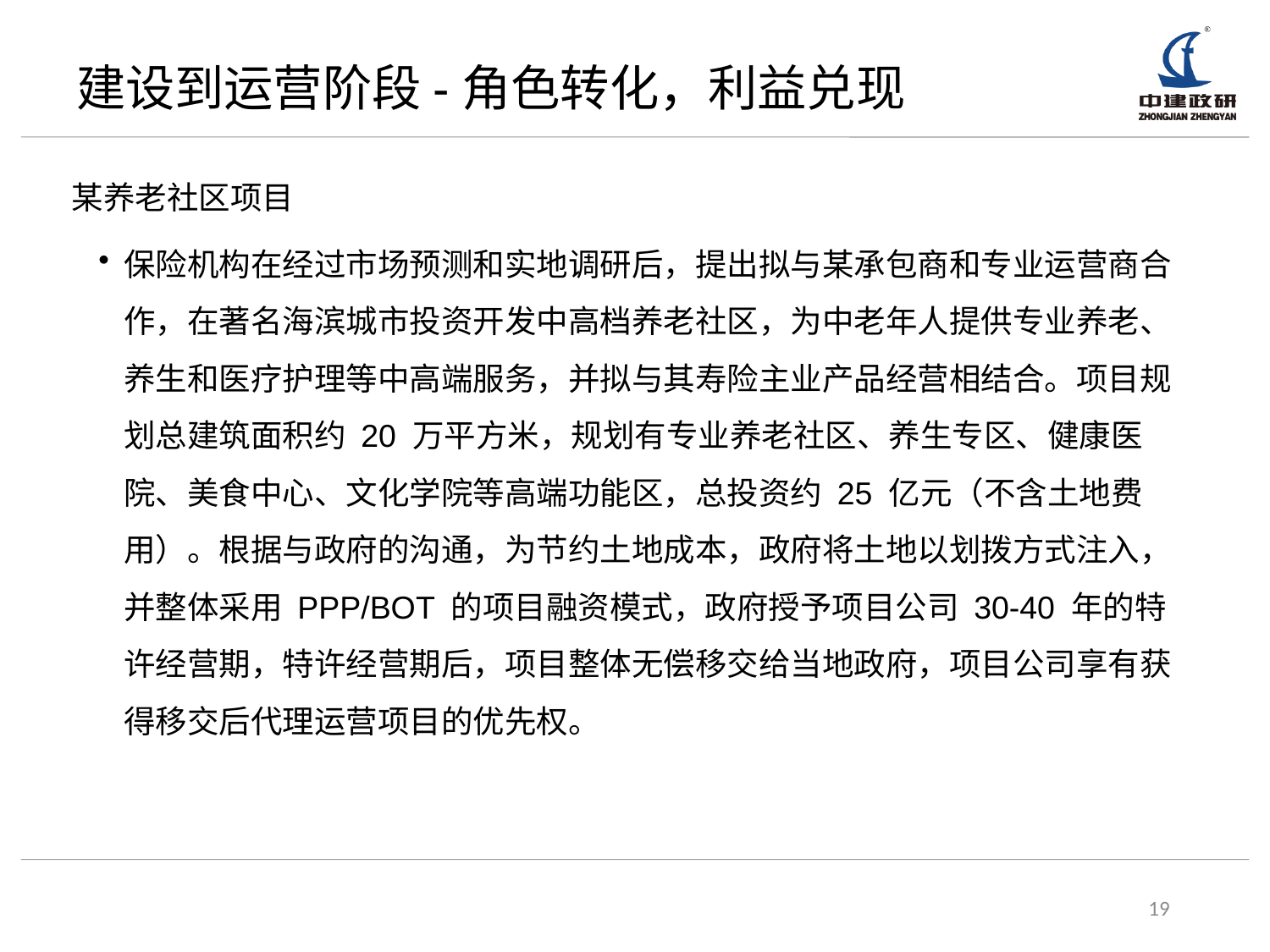

# 建设到运营阶段-角色转化，利益兑现
某养老社区项目
保险机构在经过市场预测和实地调研后，提出拟与某承包商和专业运营商合作，在著名海滨城市投资开发中高档养老社区，为中老年人提供专业养老、养生和医疗护理等中高端服务，并拟与其寿险主业产品经营相结合。项目规划总建筑面积约 20 万平方米，规划有专业养老社区、养生专区、健康医院、美食中心、文化学院等高端功能区，总投资约 25 亿元（不含土地费用）。根据与政府的沟通，为节约土地成本，政府将土地以划拨方式注入，并整体采用 PPP/BOT 的项目融资模式，政府授予项目公司 30-40 年的特许经营期，特许经营期后，项目整体无偿移交给当地政府，项目公司享有获得移交后代理运营项目的优先权。

19